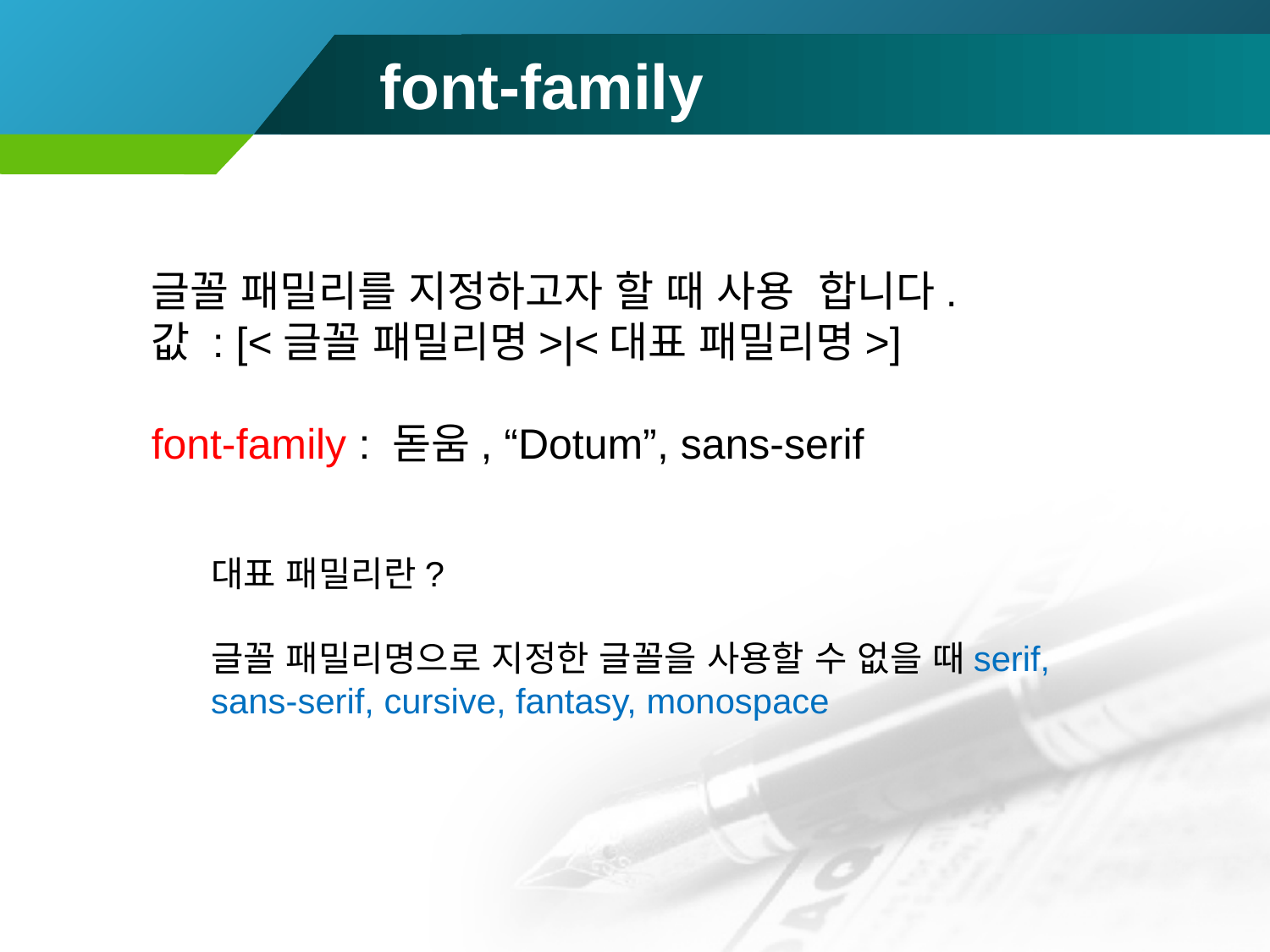

# font-family
글꼴 패밀리를 지정하고자 할 때 사용  합니다.
값 : [<글꼴 패밀리명>|<대표 패밀리명>]

font-family : 돋움, “Dotum”, sans-serif
대표 패밀리란?

글꼴 패밀리명으로 지정한 글꼴을 사용할 수 없을 때serif, sans-serif, cursive, fantasy, monospace